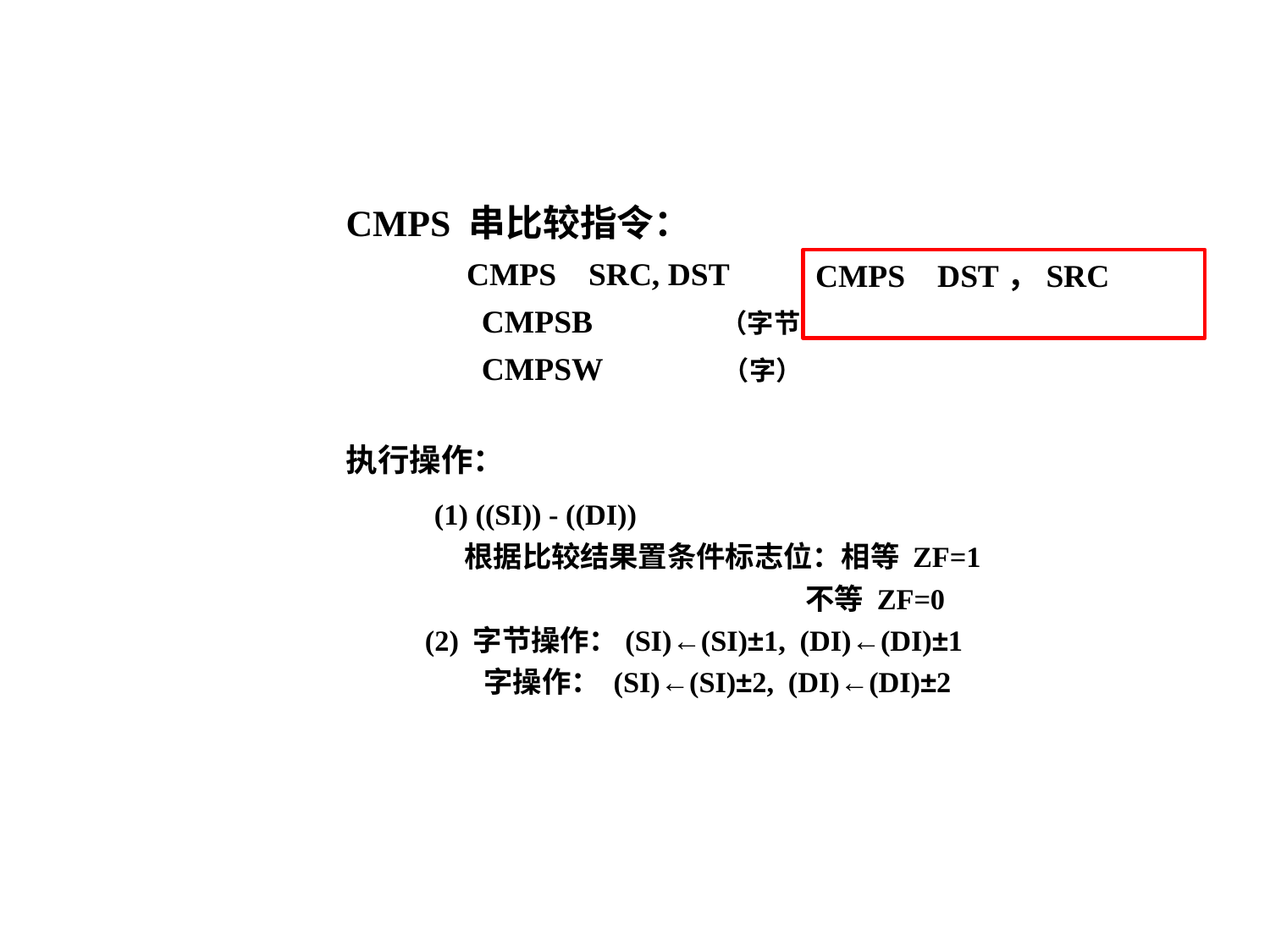

CMPS 串比较指令：
               CMPS    SRC, DST
         CMPSB               （字节）
         CMPSW              （字）

执行操作：
           (1) ((SI)) - ((DI))
                 根据比较结果置条件标志位：相等 ZF=1
                                                                     不等 ZF=0
           (2) 字节操作：(SI)←(SI)±1,  (DI)←(DI)±1
                    字操作： (SI)←(SI)±2,  (DI)←(DI)±2
CMPS    DST，SRC